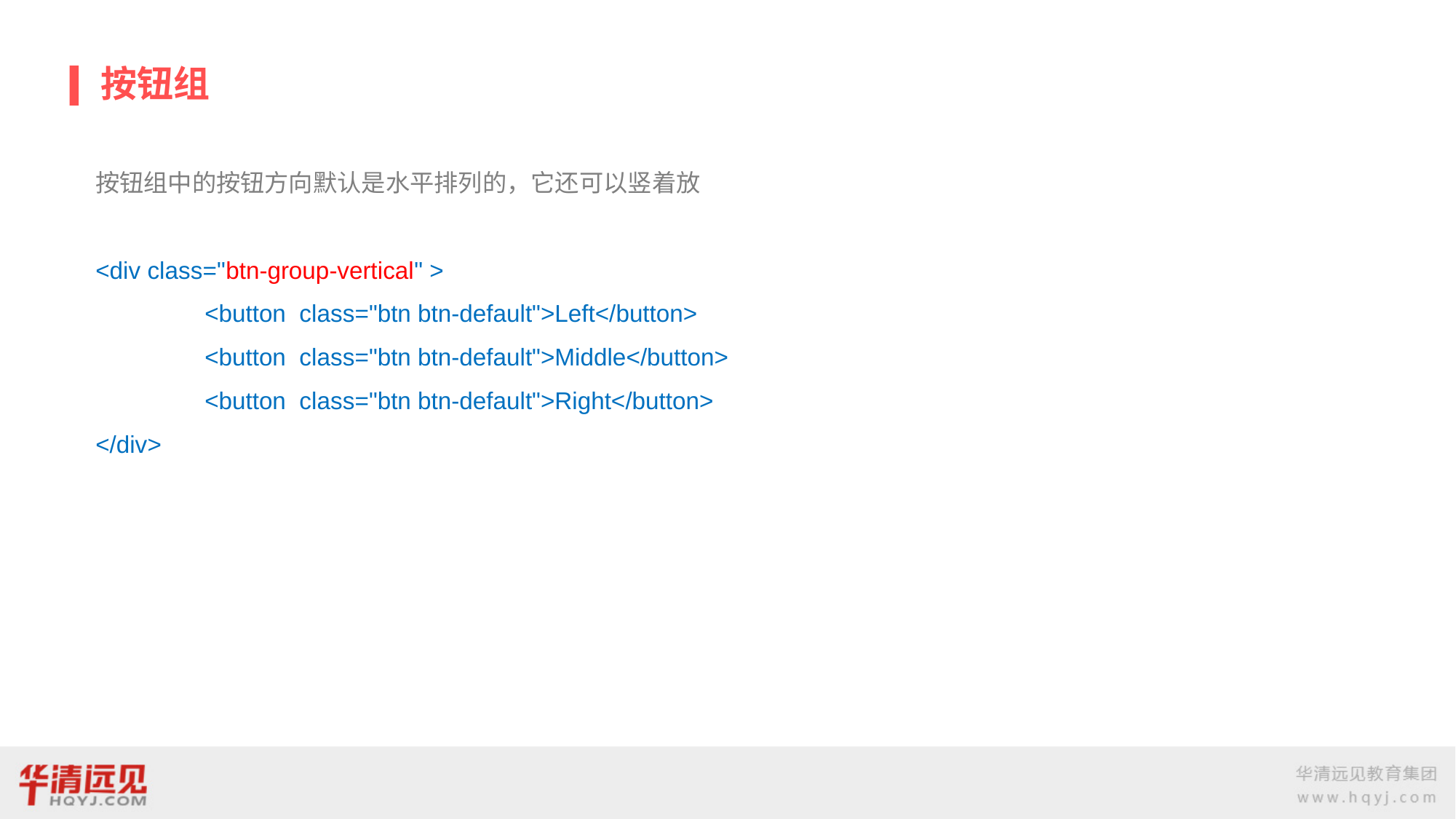

# 按钮组
按钮组中的按钮方向默认是水平排列的，它还可以竖着放

<div class="btn-group-vertical" >
  	<button  class="btn btn-default">Left</button>
  	<button  class="btn btn-default">Middle</button>
  	<button  class="btn btn-default">Right</button>
</div>